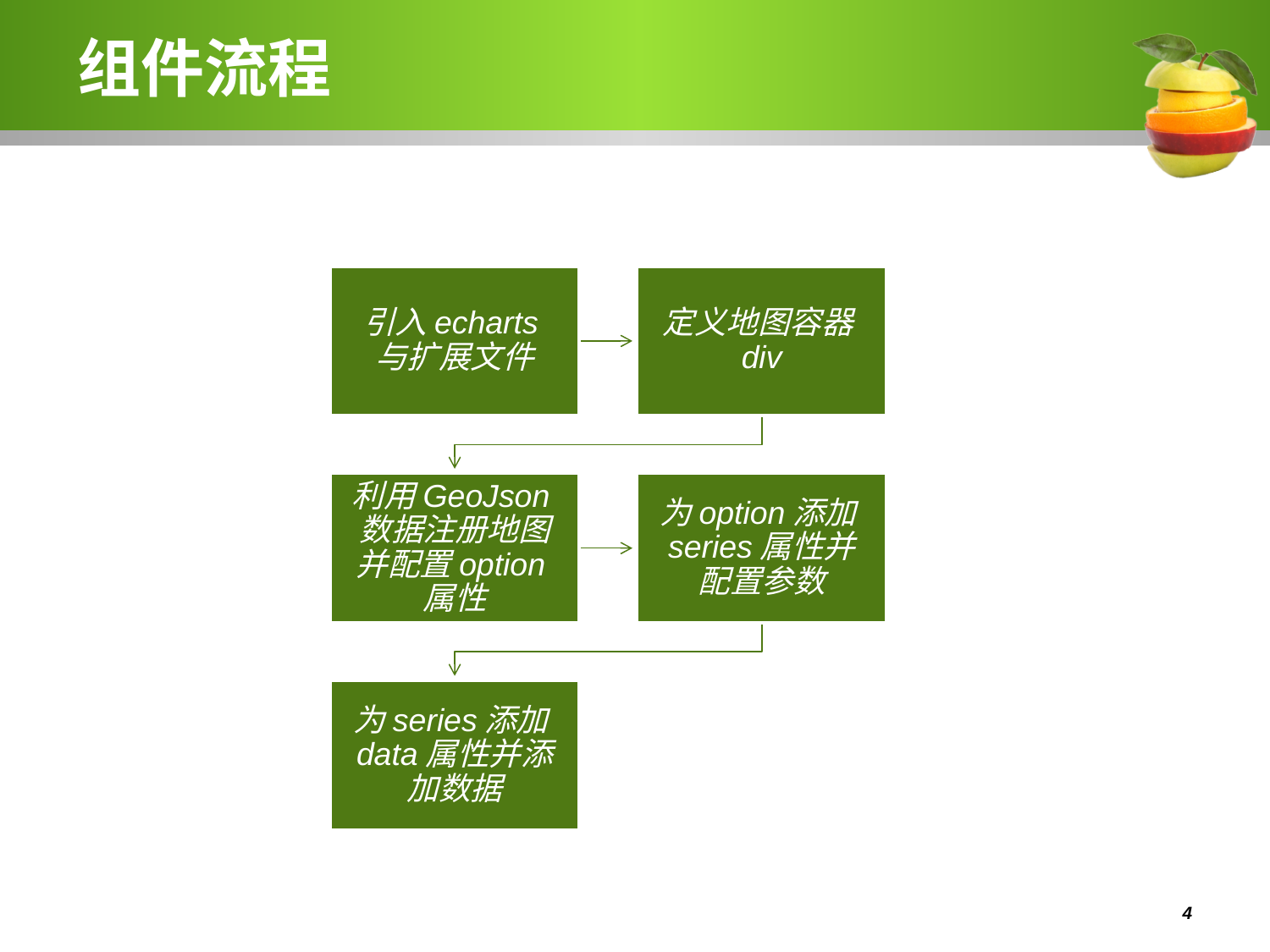

# 组件流程

引入echarts与扩展文件

定义地图容器div

利用GeoJson数据注册地图并配置option属性

为option添加series属性并配置参数
为series添加data属性并添加数据
 4